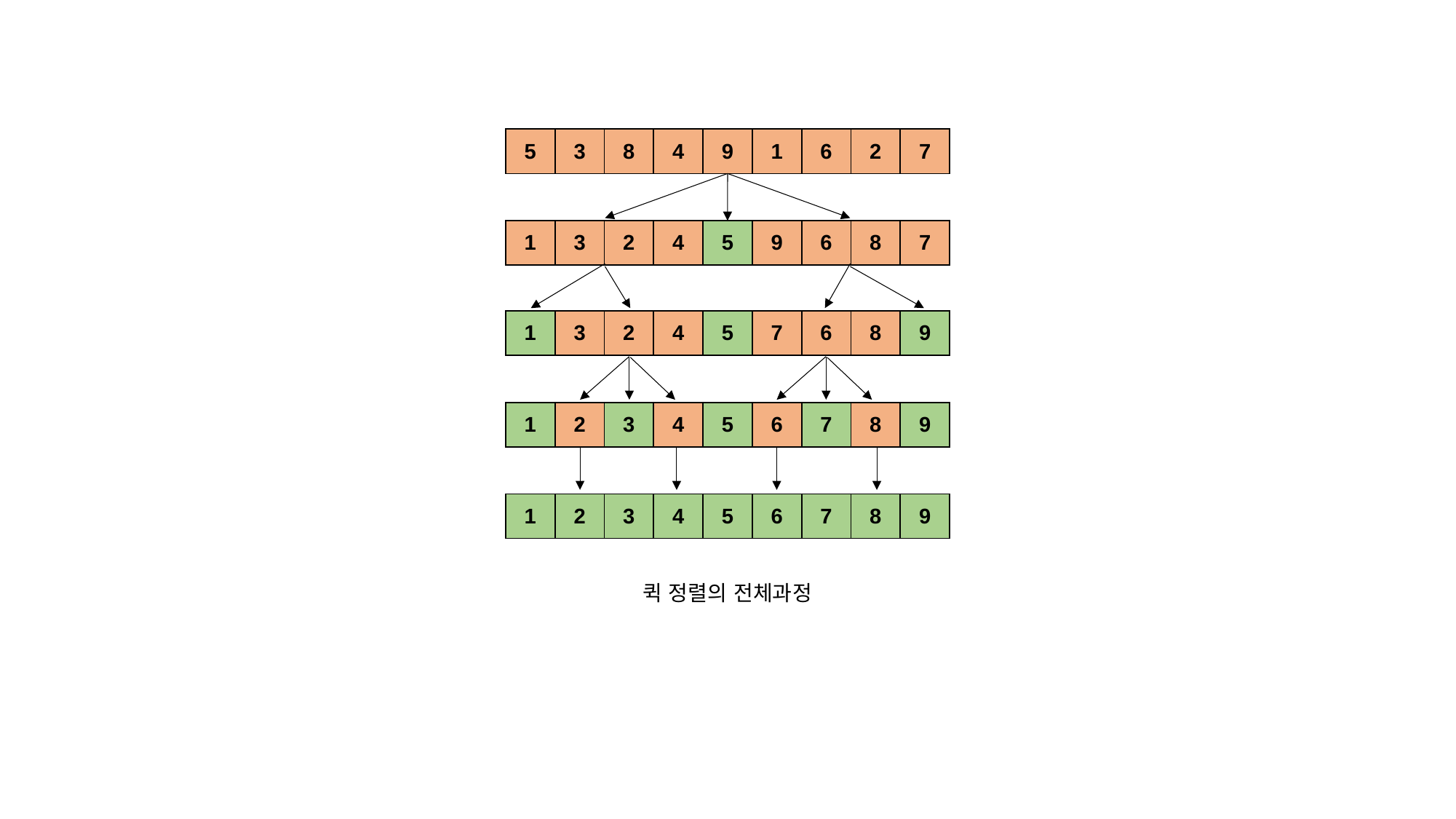

| 5 | 3 | 8 | 4 | 9 | 1 | 6 | 2 | 7 |
| --- | --- | --- | --- | --- | --- | --- | --- | --- |
| 1 | 3 | 2 | 4 | 5 | 9 | 6 | 8 | 7 |
| --- | --- | --- | --- | --- | --- | --- | --- | --- |
| 1 | 3 | 2 | 4 | 5 | 7 | 6 | 8 | 9 |
| --- | --- | --- | --- | --- | --- | --- | --- | --- |
| 1 | 2 | 3 | 4 | 5 | 6 | 7 | 8 | 9 |
| --- | --- | --- | --- | --- | --- | --- | --- | --- |
| 1 | 2 | 3 | 4 | 5 | 6 | 7 | 8 | 9 |
| --- | --- | --- | --- | --- | --- | --- | --- | --- |
퀵 정렬의 전체과정